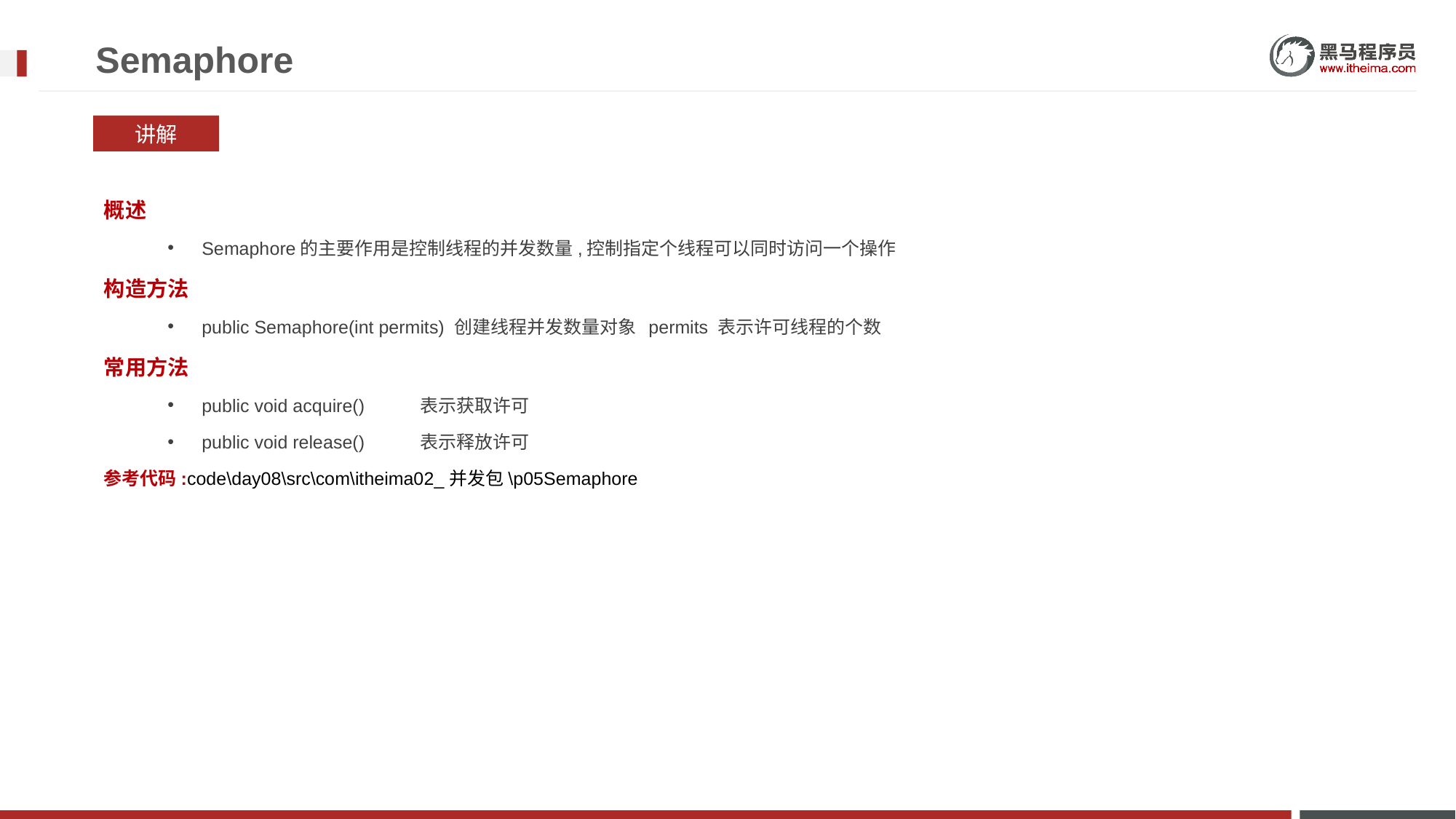

# Semaphore
讲解
概述
Semaphore的主要作用是控制线程的并发数量,控制指定个线程可以同时访问一个操作
构造方法
public Semaphore(int permits) 创建线程并发数量对象  permits 表示许可线程的个数
常用方法
public void acquire()	表示获取许可
public void release()	表示释放许可
参考代码:code\day08\src\com\itheima02_并发包\p05Semaphore